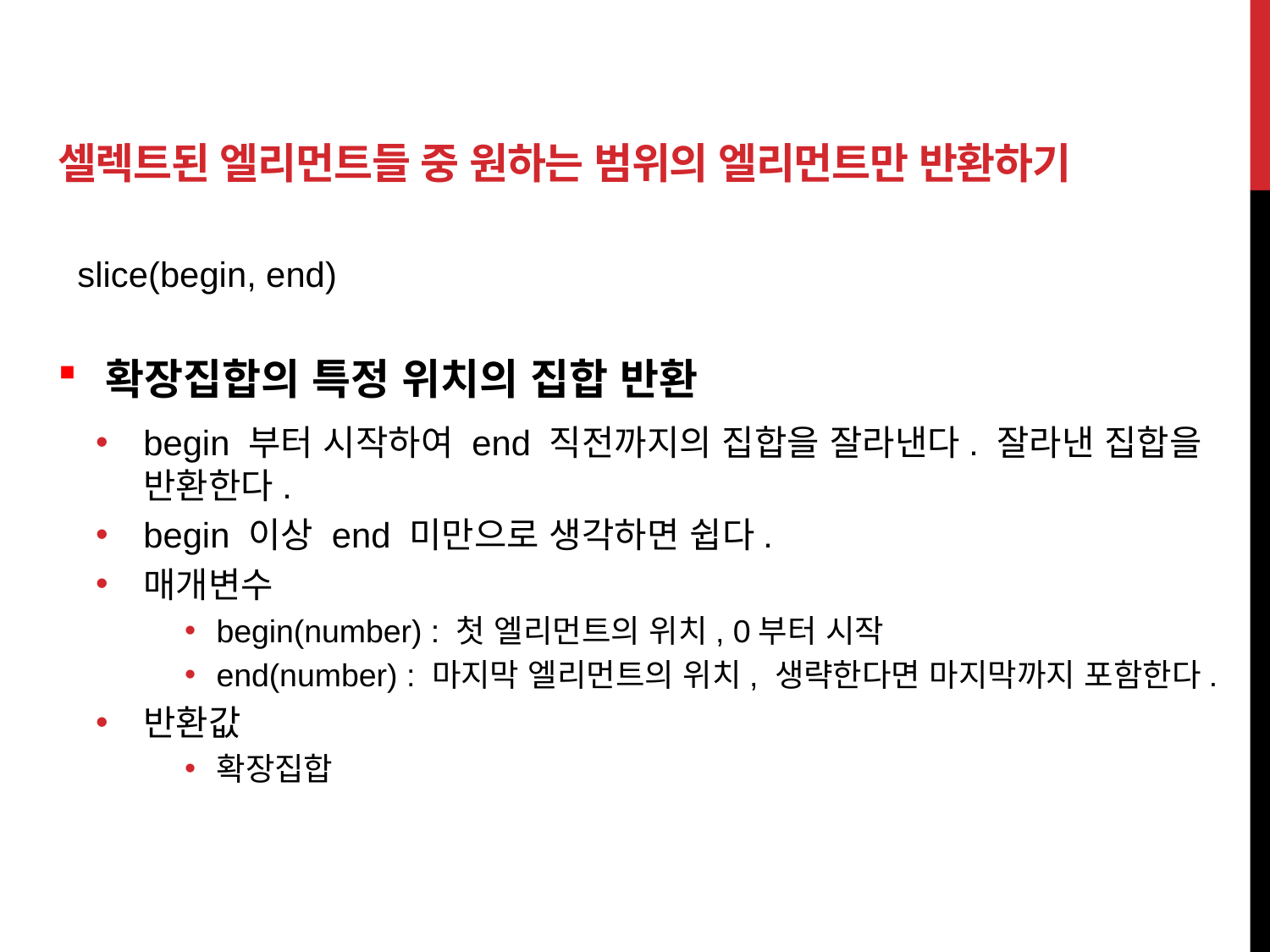

# 셀렉트된 엘리먼트들 중 원하는 범위의 엘리먼트만 반환하기
slice(begin, end)
확장집합의 특정 위치의 집합 반환
begin 부터 시작하여 end 직전까지의 집합을 잘라낸다. 잘라낸 집합을 반환한다.
begin 이상 end 미만으로 생각하면 쉽다.
매개변수
begin(number) : 첫 엘리먼트의 위치, 0부터 시작
end(number) : 마지막 엘리먼트의 위치, 생략한다면 마지막까지 포함한다.
반환값
확장집합